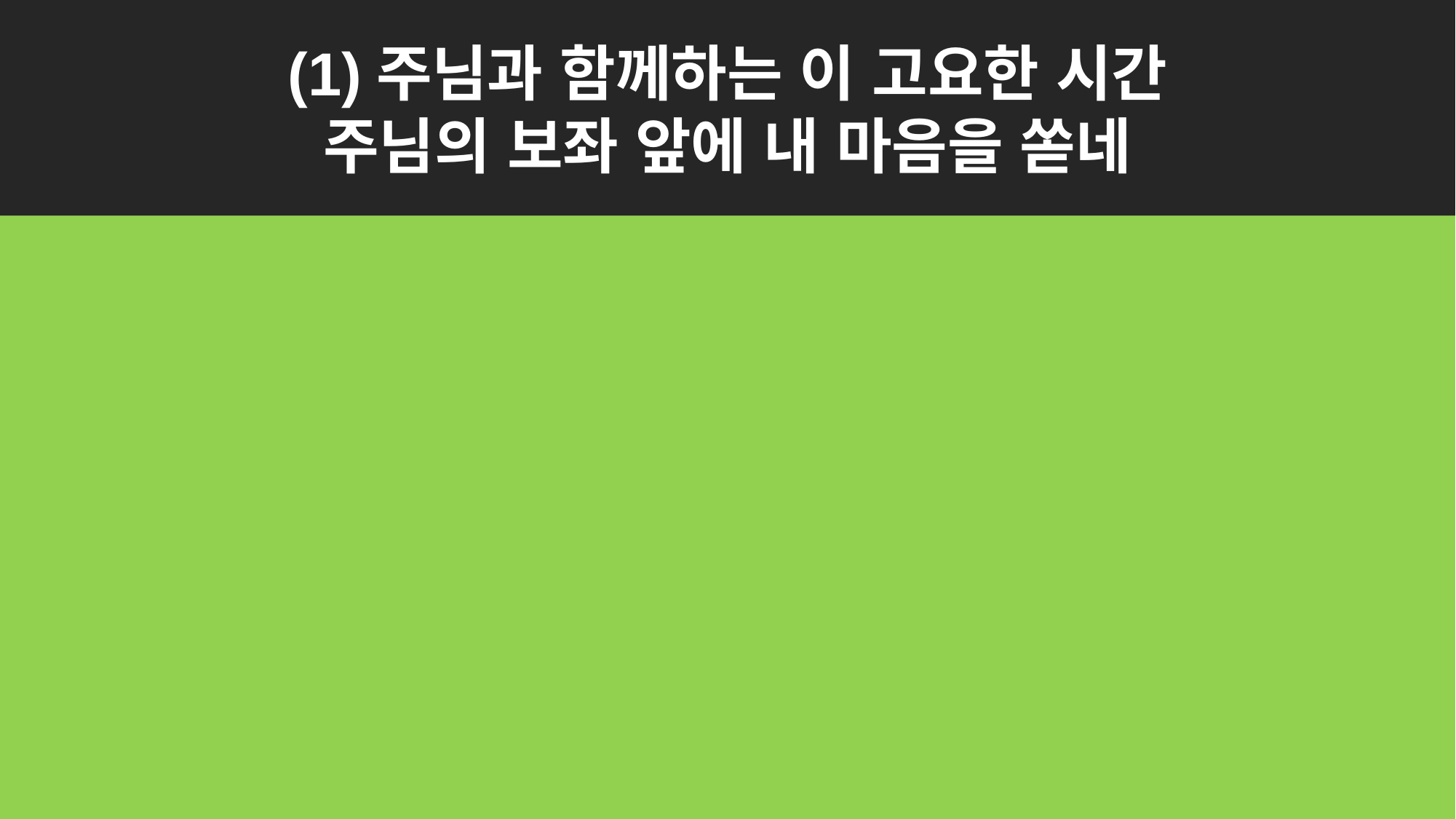

(1)주님과 함께하는 이 고요한 시간
주님의 보좌 앞에 내 마음을 쏟네